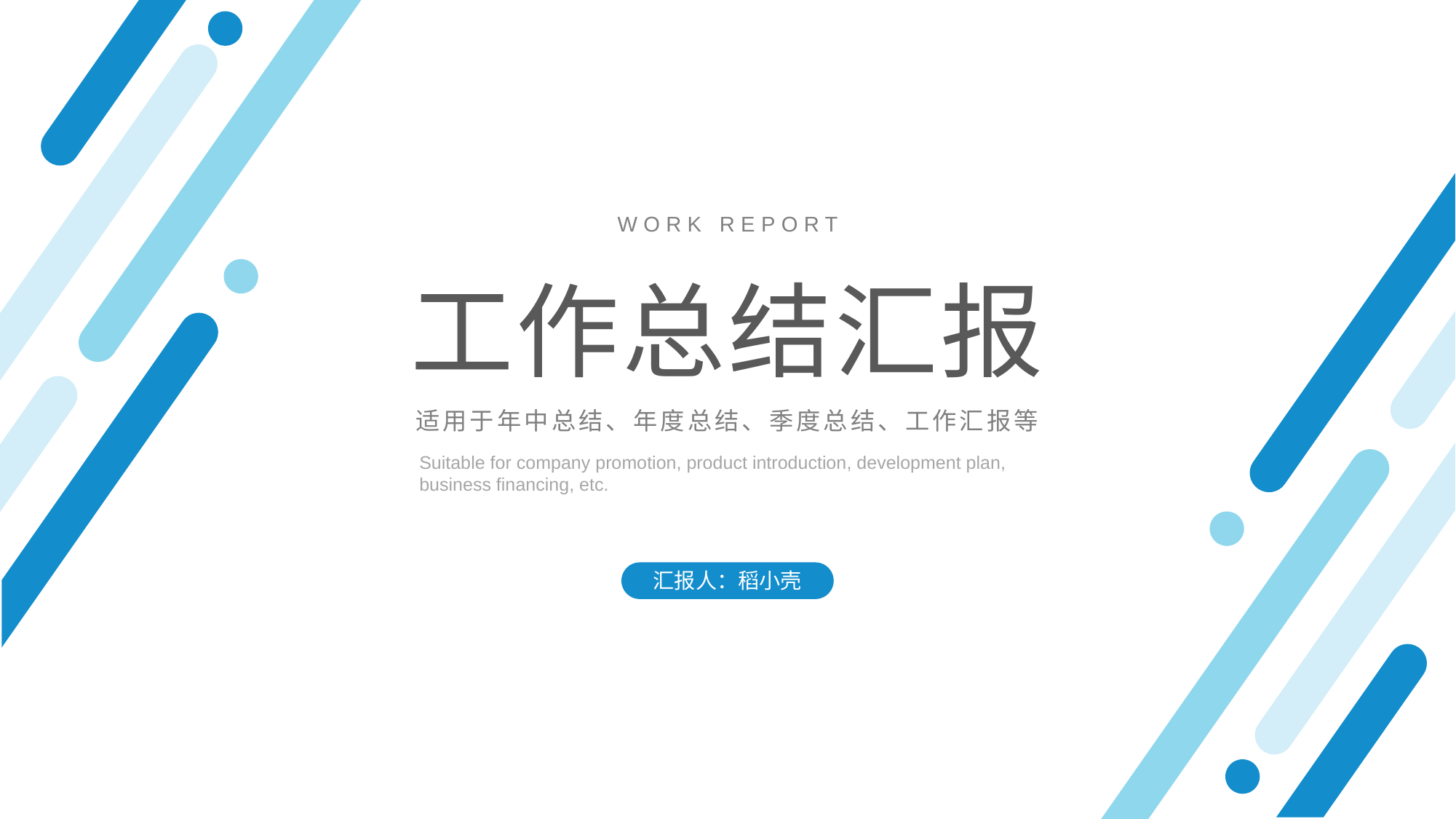

WORK REPORT

工作总结汇报

适用于年中总结、年度总结、季度总结、工作汇报等

Suitable for company promotion, product introduction, development plan, business financing, etc.

汇报人：稻小壳